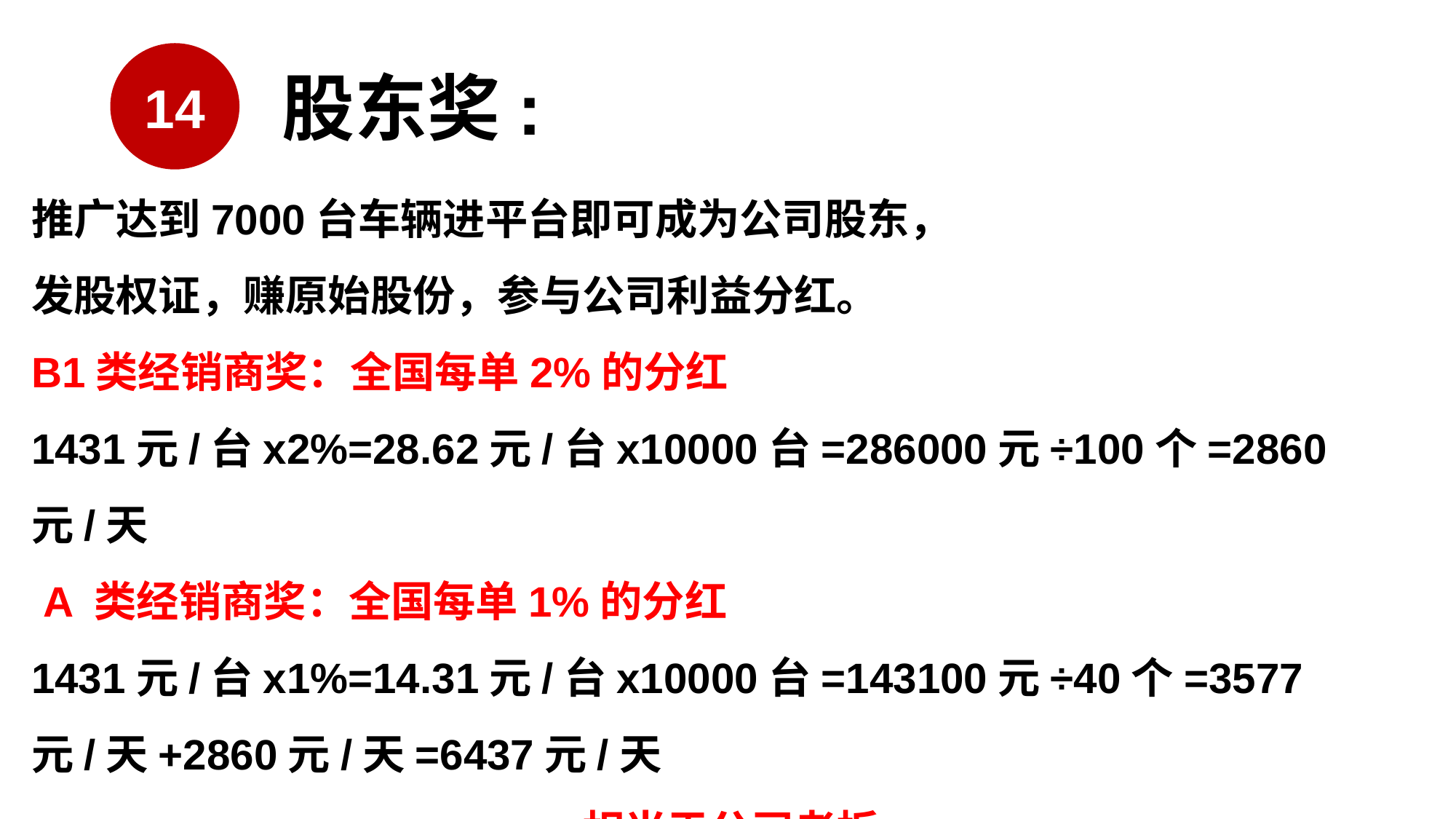

14
股东奖:
推广达到7000台车辆进平台即可成为公司股东，
发股权证，赚原始股份，参与公司利益分红。
B1类经销商奖：全国每单2%的分红
1431元/台x2%=28.62元/台x10000台=286000元÷100个=2860元/天
 A 类经销商奖：全国每单1%的分红
1431元/台x1%=14.31元/台x10000台=143100元÷40个=3577元/天+2860元/天=6437元/天
相当于公司老板